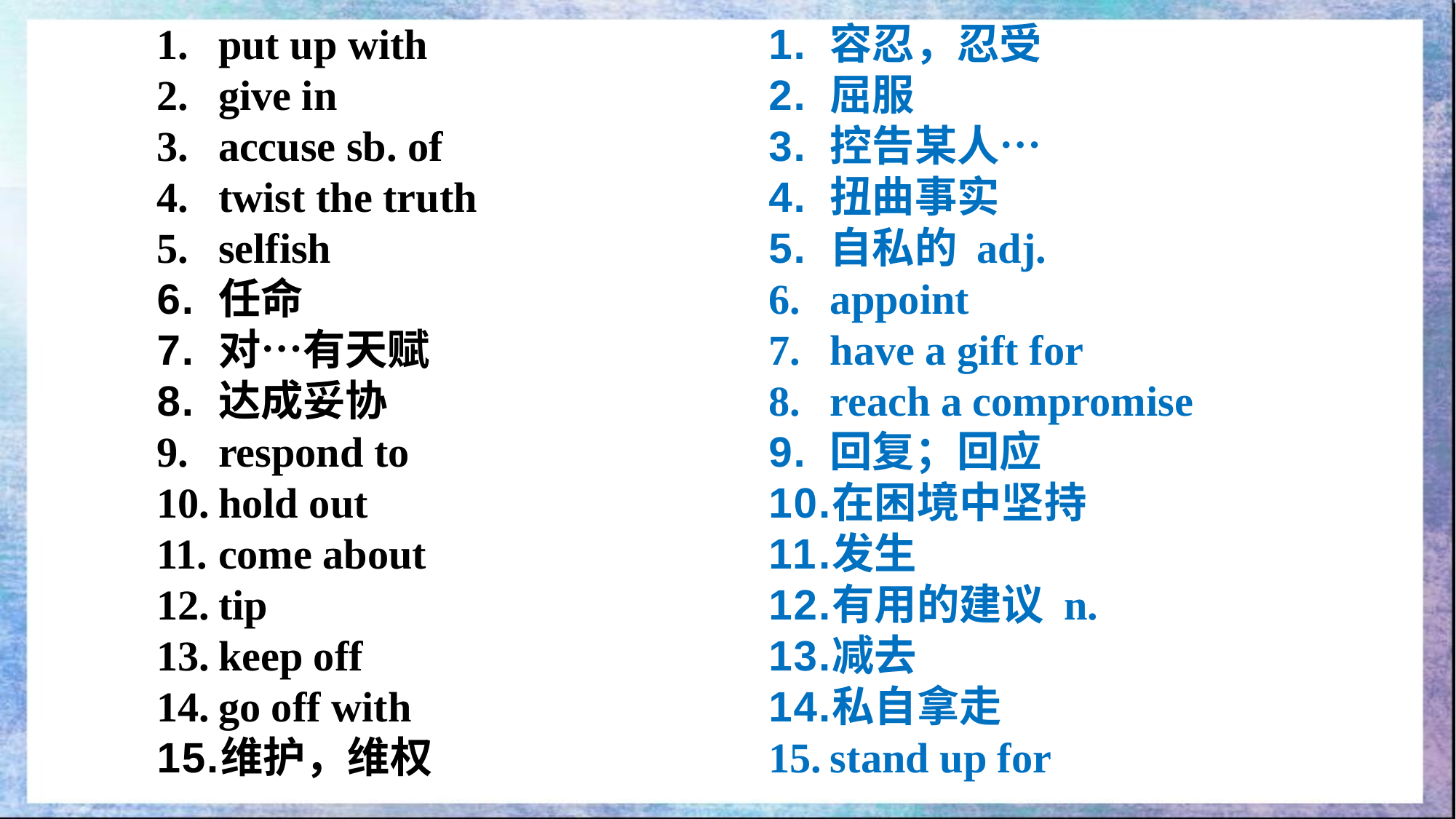

put up with
give in
accuse sb. of
twist the truth
selfish
任命
对…有天赋
达成妥协
respond to
hold out
come about
tip
keep off
go off with
维护，维权
容忍，忍受
屈服
控告某人…
扭曲事实
自私的 adj.
appoint
have a gift for
reach a compromise
回复；回应
在困境中坚持
发生
有用的建议 n.
减去
私自拿走
stand up for